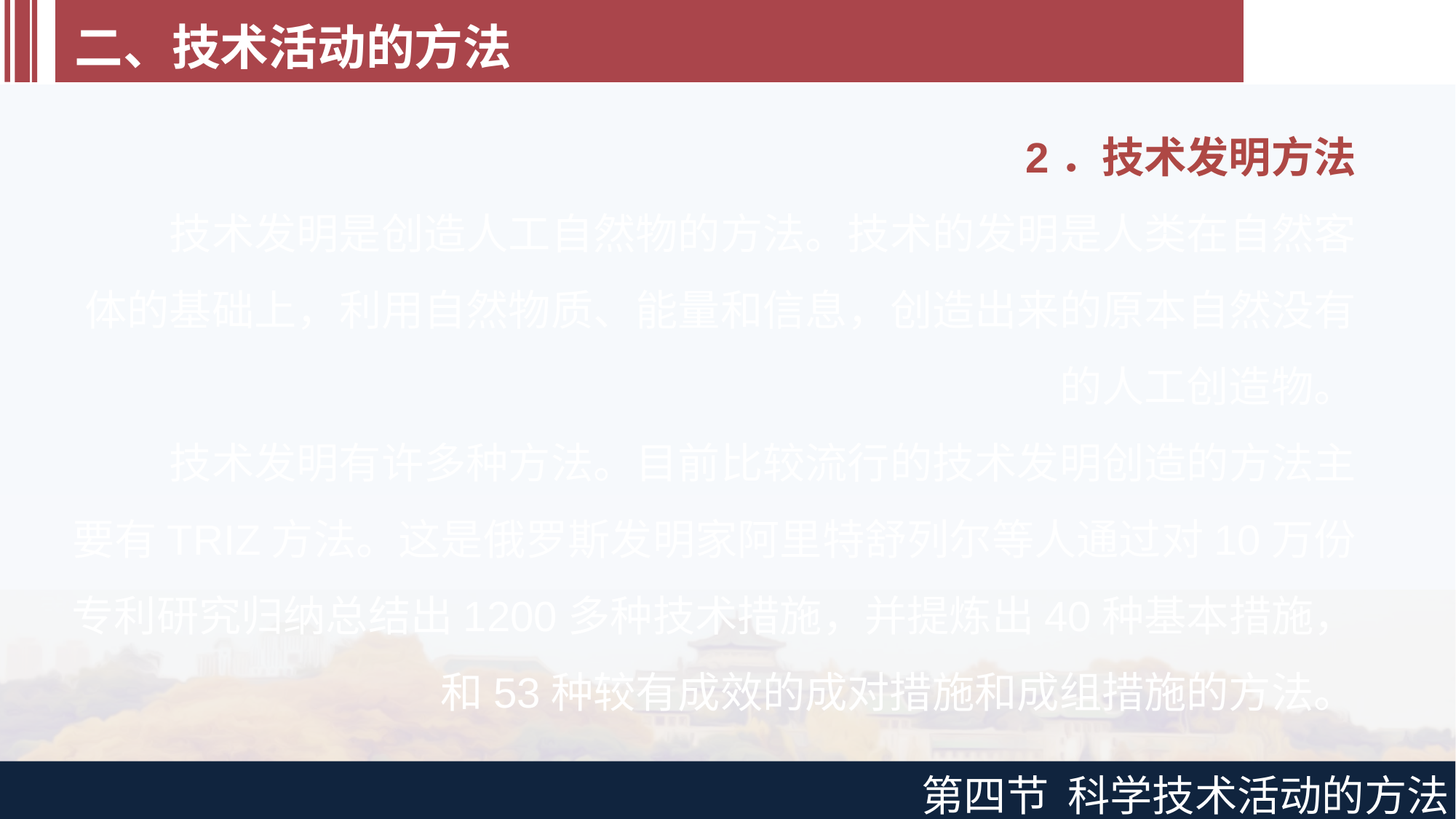

二、技术活动的方法
2．技术发明方法
技术发明是创造人工自然物的方法。技术的发明是人类在自然客体的基础上，利用自然物质、能量和信息，创造出来的原本自然没有的人工创造物。
技术发明有许多种方法。目前比较流行的技术发明创造的方法主要有TRIZ方法。这是俄罗斯发明家阿里特舒列尔等人通过对10万份专利研究归纳总结出1200多种技术措施，并提炼出40种基本措施，和53种较有成效的成对措施和成组措施的方法。

第四节  科学技术活动的方法